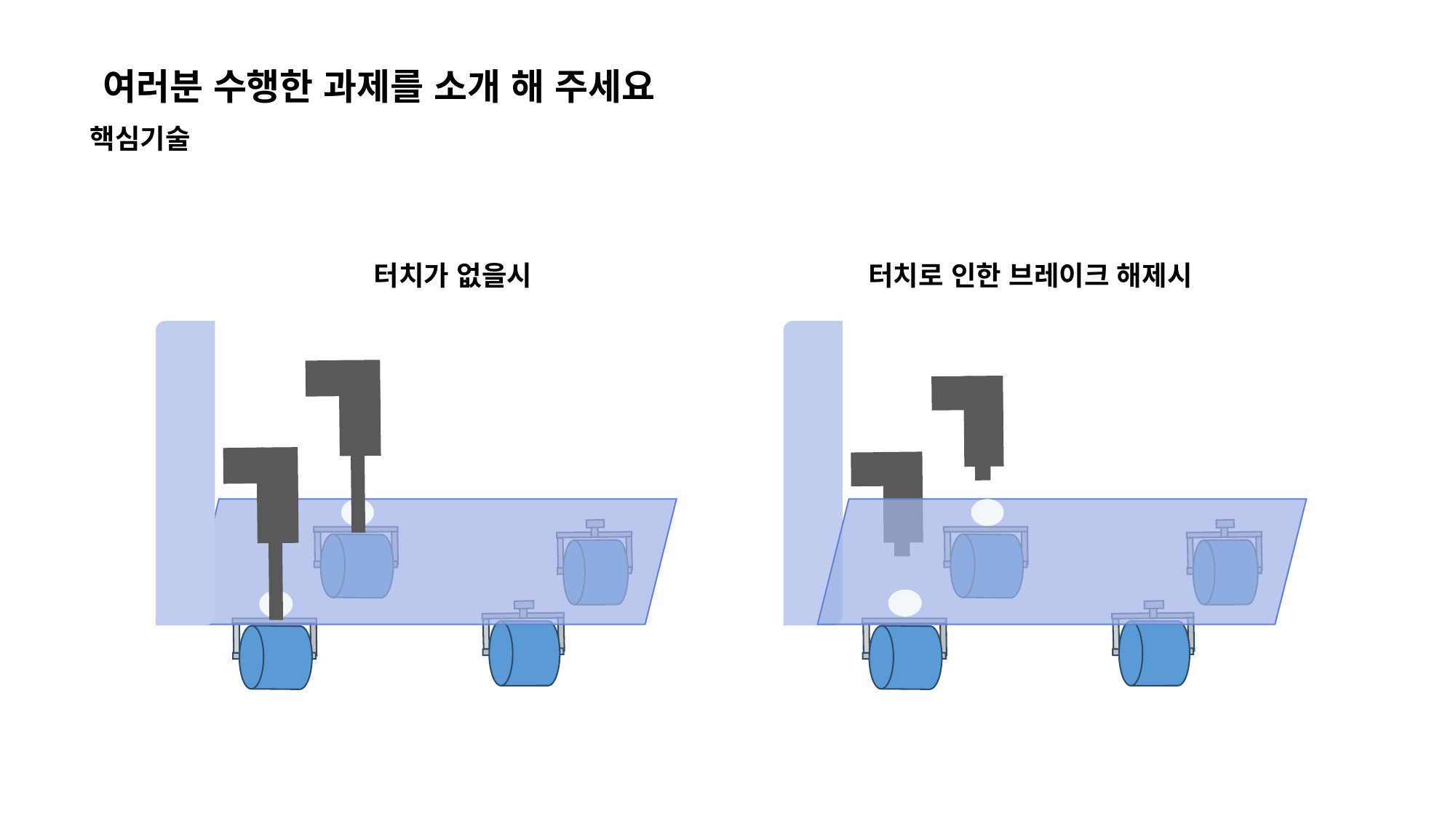

여러분 수행한 과제를 소개 해 주세요
핵심기술
터치가 없을시
터치로 인한 브레이크 해제시